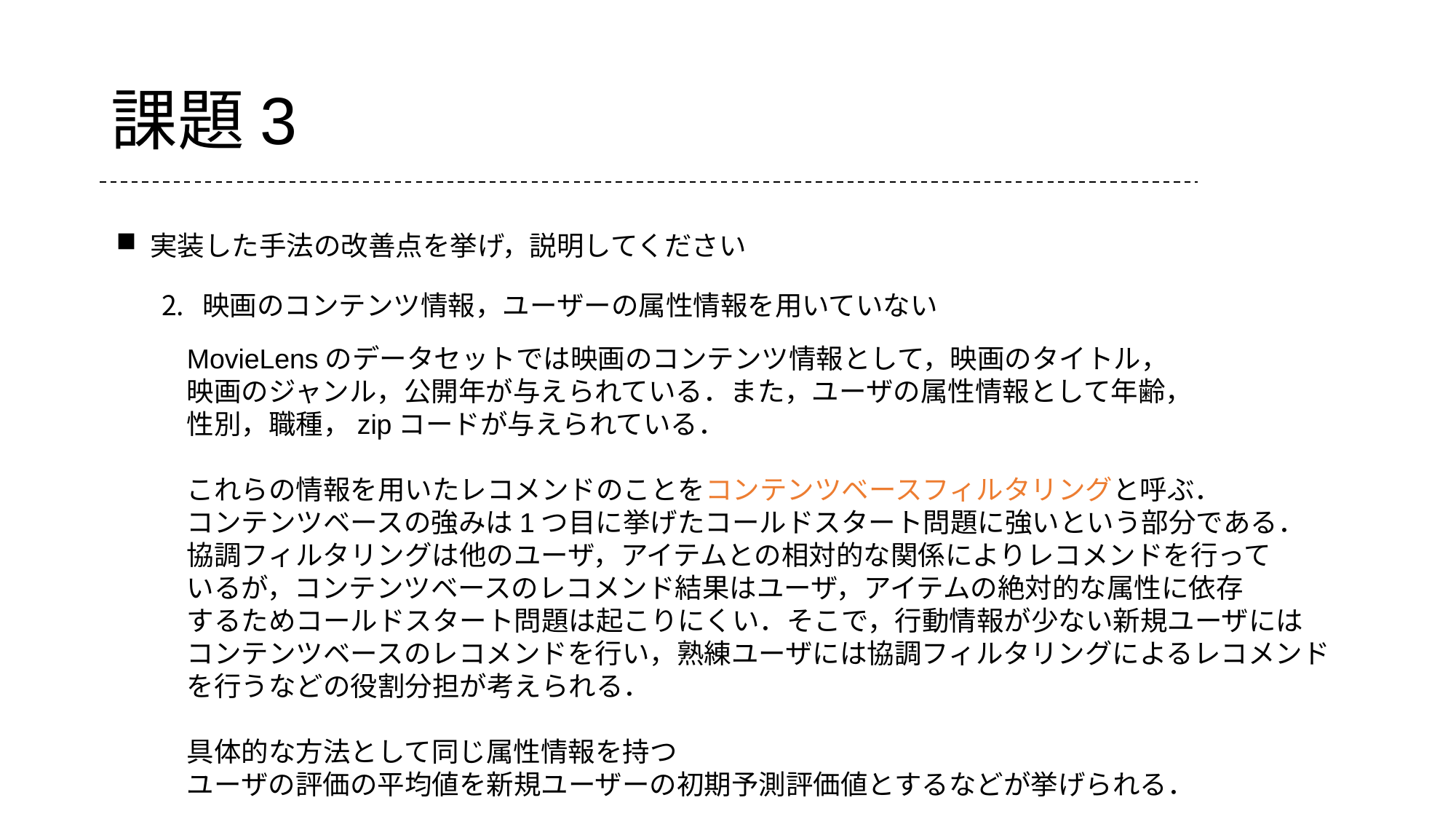

# 課題3
実装した手法の改善点を挙げ，説明してください
映画のコンテンツ情報，ユーザーの属性情報を用いていない
MovieLensのデータセットでは映画のコンテンツ情報として，映画のタイトル，
映画のジャンル，公開年が与えられている．また，ユーザの属性情報として年齢，
性別，職種，zipコードが与えられている．

これらの情報を用いたレコメンドのことをコンテンツベースフィルタリングと呼ぶ．
コンテンツベースの強みは1つ目に挙げたコールドスタート問題に強いという部分である．
協調フィルタリングは他のユーザ，アイテムとの相対的な関係によりレコメンドを行って
いるが，コンテンツベースのレコメンド結果はユーザ，アイテムの絶対的な属性に依存
するためコールドスタート問題は起こりにくい．そこで，行動情報が少ない新規ユーザには
コンテンツベースのレコメンドを行い，熟練ユーザには協調フィルタリングによるレコメンド
を行うなどの役割分担が考えられる．

具体的な方法として同じ属性情報を持つ
ユーザの評価の平均値を新規ユーザーの初期予測評価値とするなどが挙げられる．